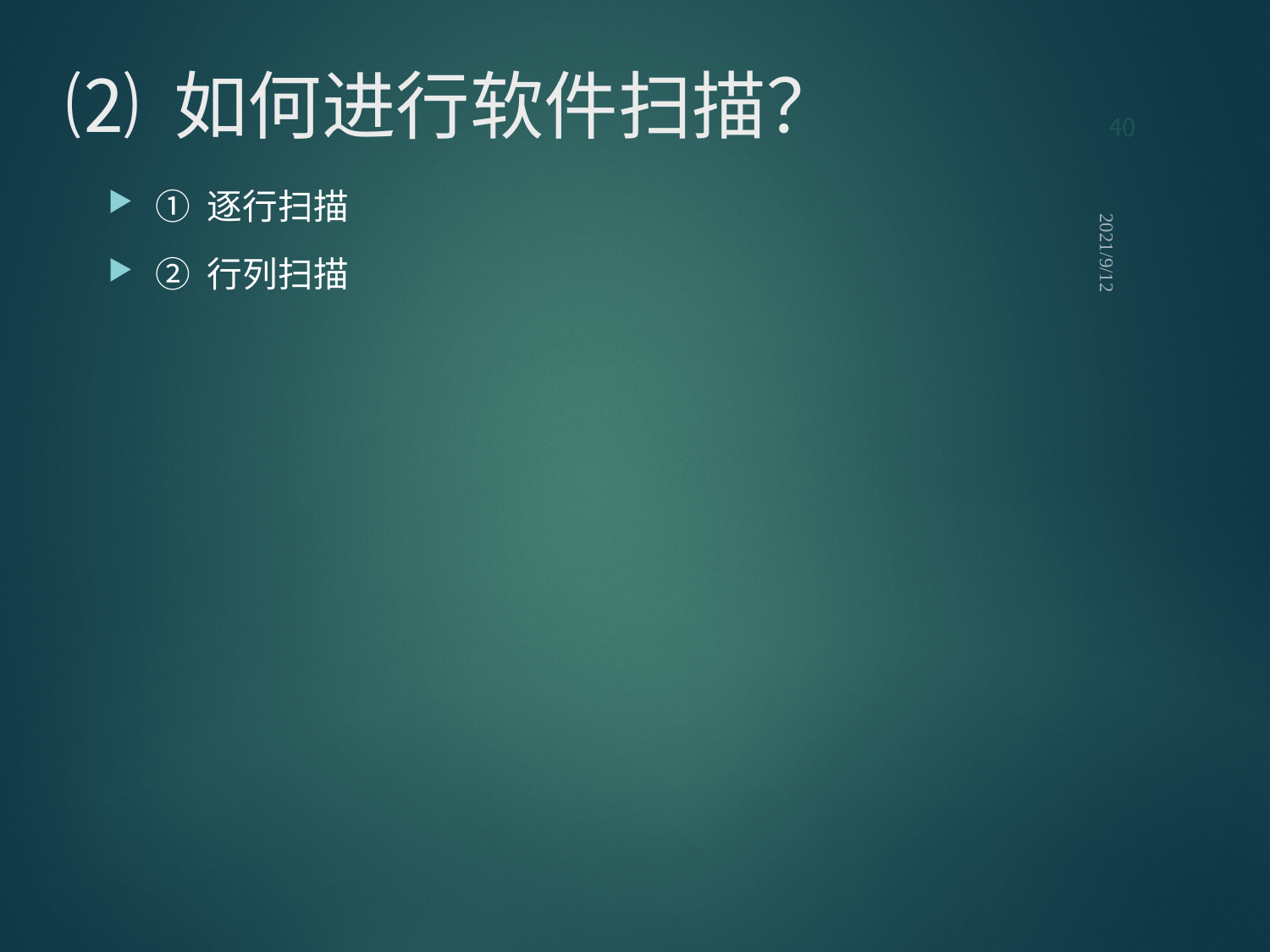

40
# ⑵ 如何进行软件扫描？
① 逐行扫描
② 行列扫描
2021/9/12